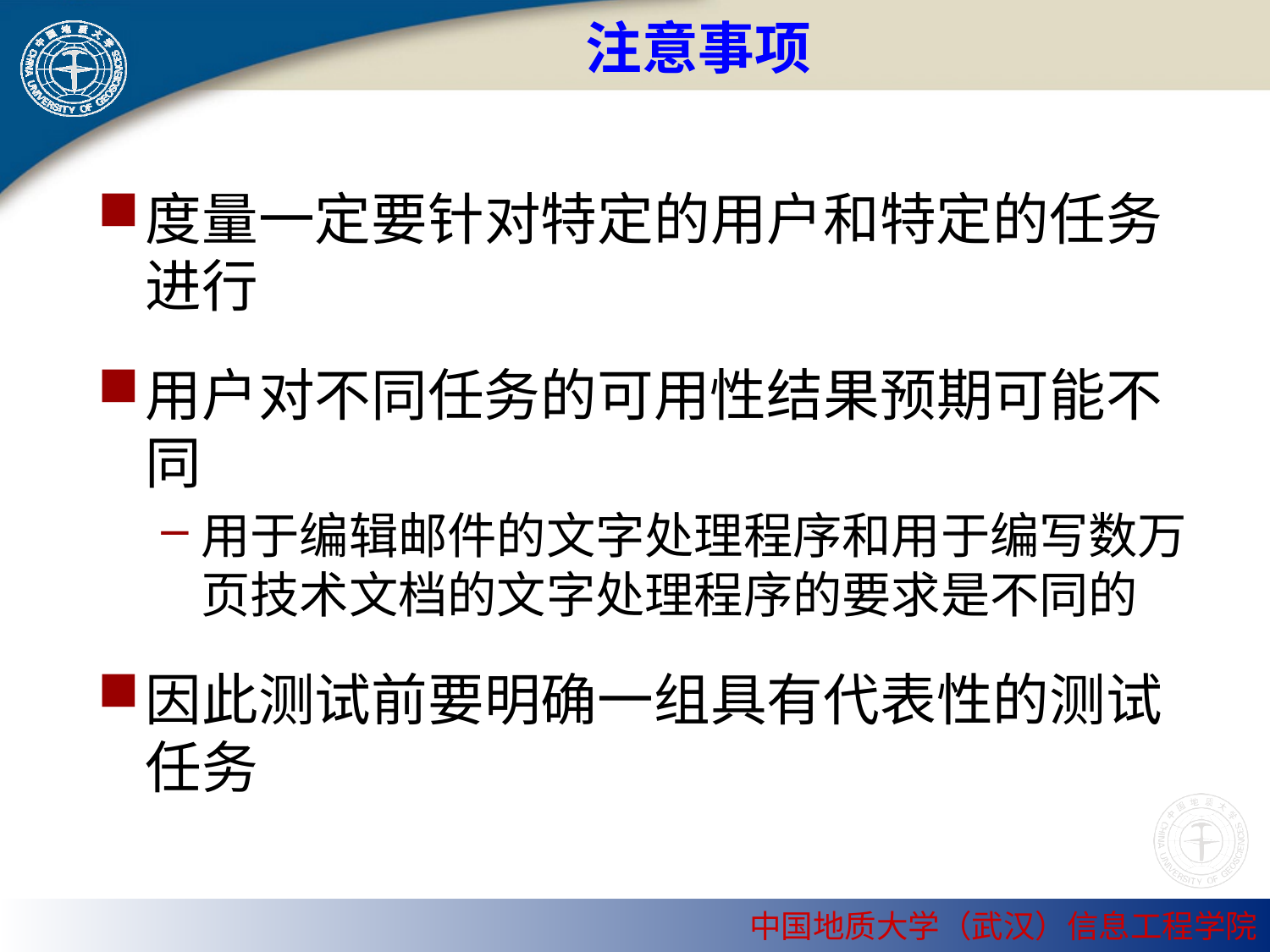

# 注意事项

度量一定要针对特定的用户和特定的任务进行

用户对不同任务的可用性结果预期可能不同
用于编辑邮件的文字处理程序和用于编写数万页技术文档的文字处理程序的要求是不同的

因此测试前要明确一组具有代表性的测试任务